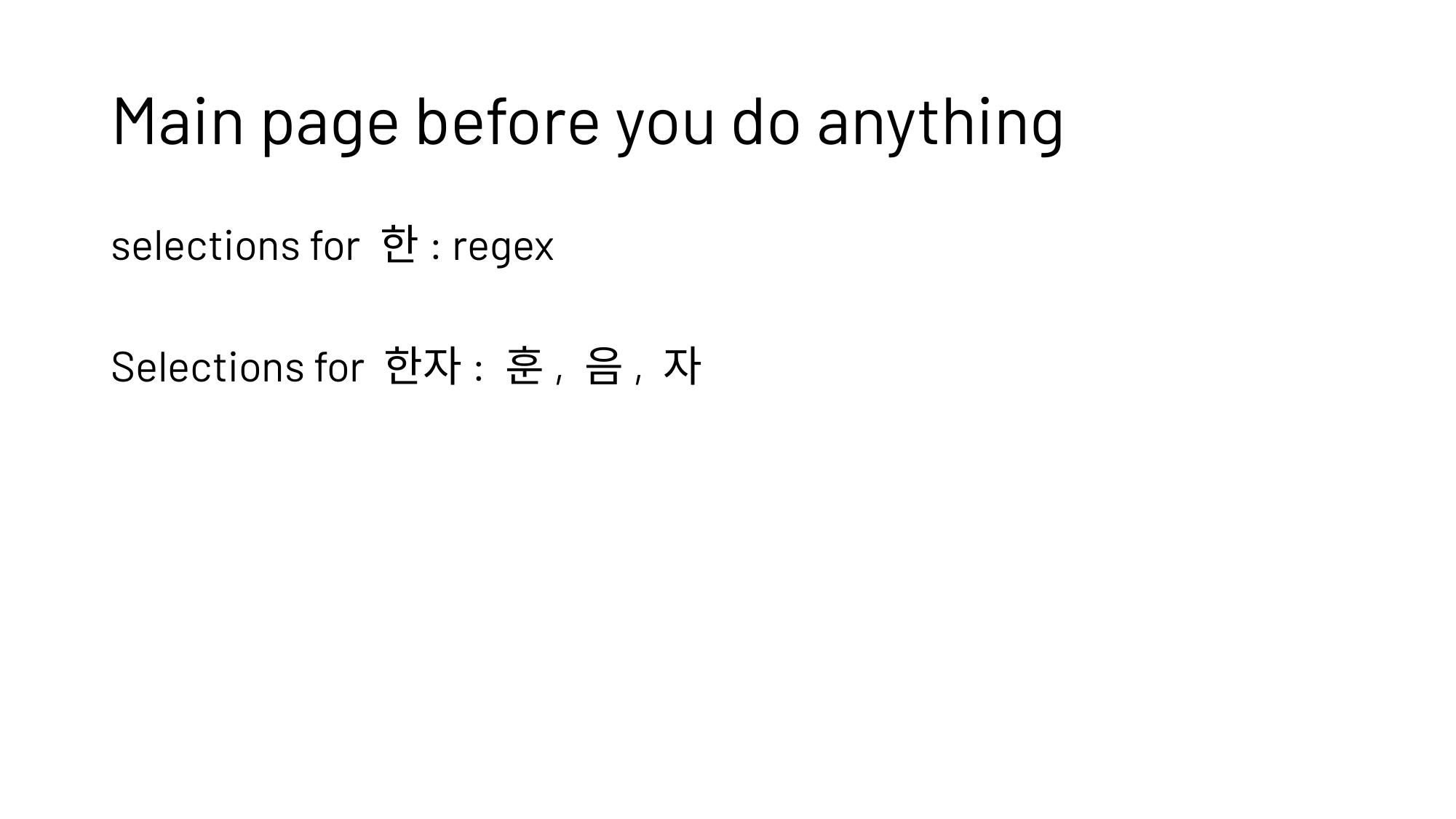

# Main page before you do anything
selections for 한: regex

Selections for 한자: 훈, 음, 자